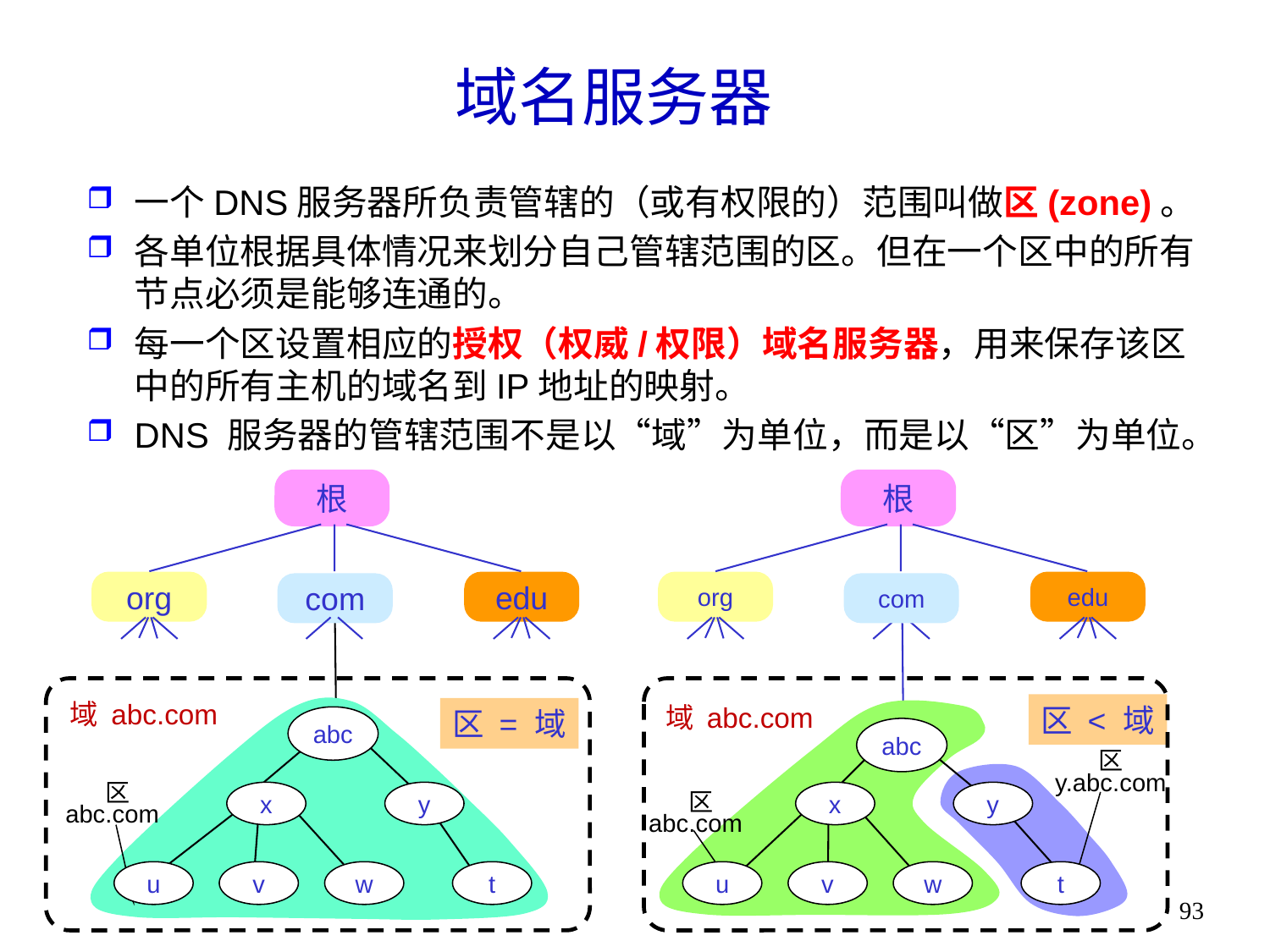

# 域名服务器
一个DNS服务器所负责管辖的（或有权限的）范围叫做区(zone)。
各单位根据具体情况来划分自己管辖范围的区。但在一个区中的所有节点必须是能够连通的。
每一个区设置相应的授权（权威/权限）域名服务器，用来保存该区中的所有主机的域名到IP地址的映射。
DNS 服务器的管辖范围不是以“域”为单位，而是以“区”为单位。

根

org
edu
com

域 abc.com

区 = 域
abc

 区
abc.com
x
y

u
v
w
t
根

org
edu
com

域 abc.com
区 < 域

abc
区
y.abc.com

x
y
 区
abc.com

u
v
w
t
93